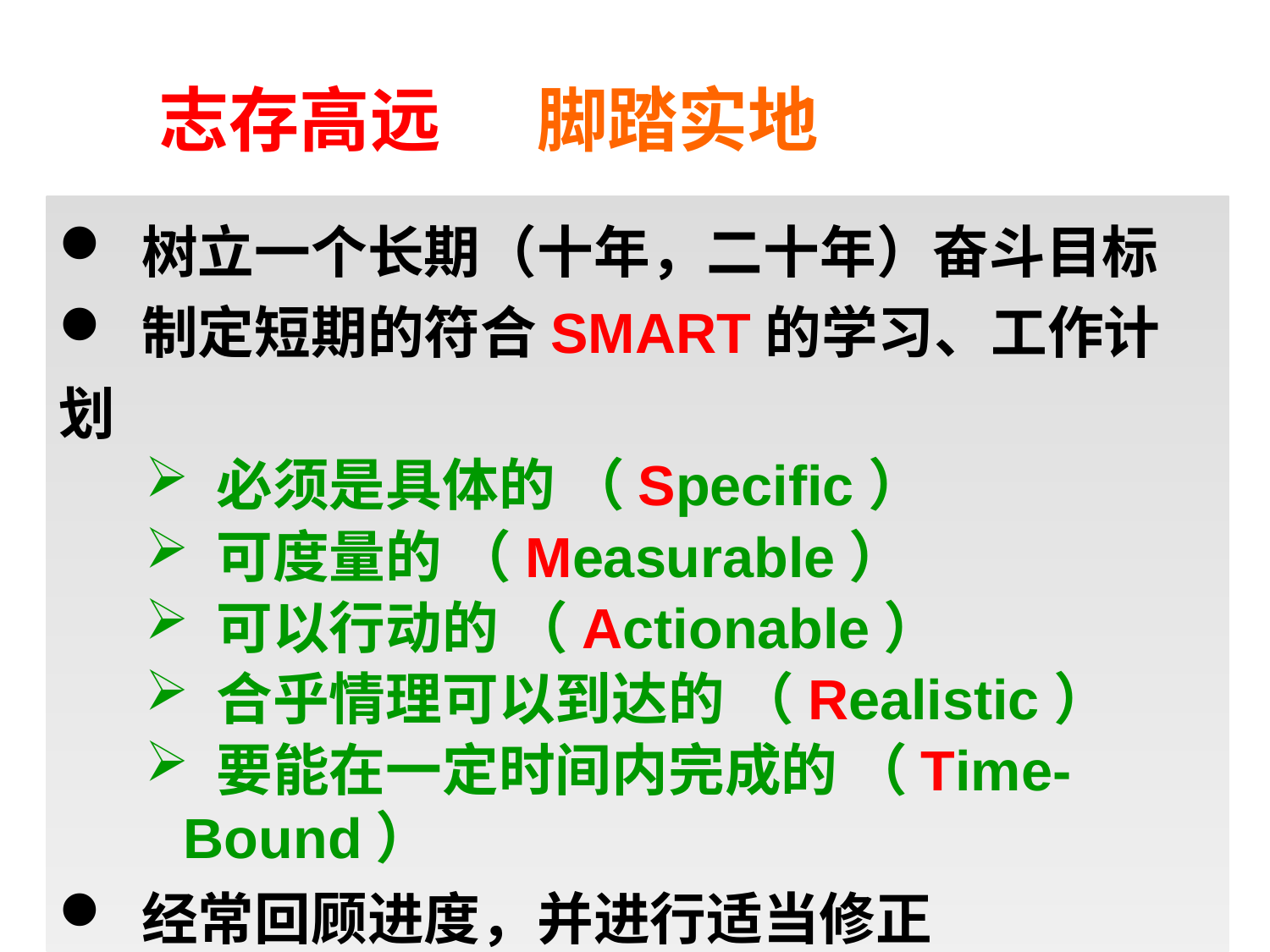

志存高远      脚踏实地
 树立一个长期（十年，二十年）奋斗目标
 制定短期的符合SMART的学习、工作计划
 必须是具体的 （Specific）
 可度量的 （Measurable）
 可以行动的 （Actionable）
 合乎情理可以到达的 （Realistic）
 要能在一定时间内完成的 （Time-Bound）
 经常回顾进度，并进行适当修正
第12章  数据管理技术前沿